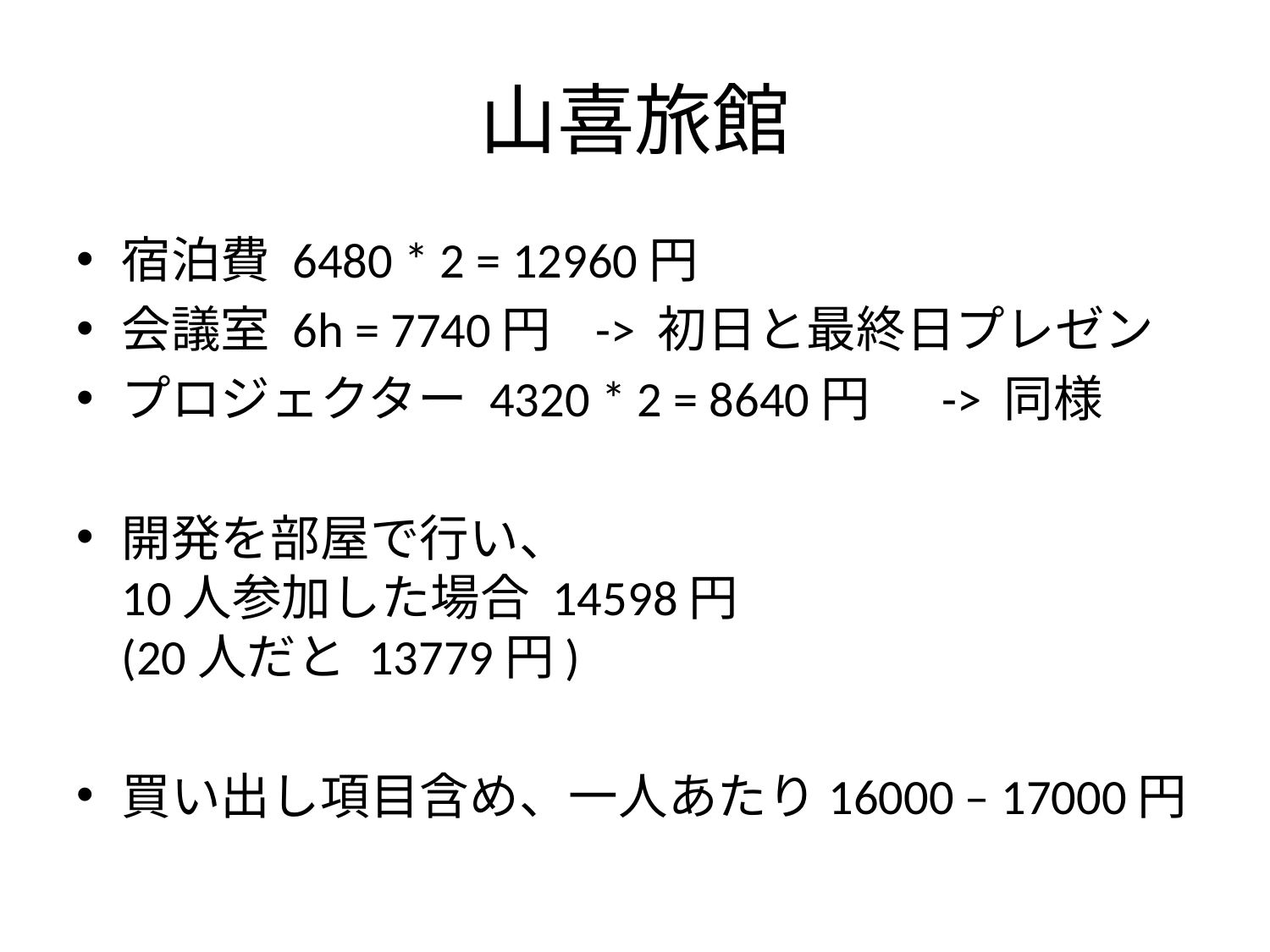

# 山喜旅館
宿泊費 6480 * 2 = 12960円
会議室 6h = 7740円   -> 初日と最終日プレゼン
プロジェクター 4320 * 2 = 8640円 　-> 同様

開発を部屋で行い、
10人参加した場合 14598円
(20人だと 13779円)

買い出し項目含め、一人あたり16000 – 17000円